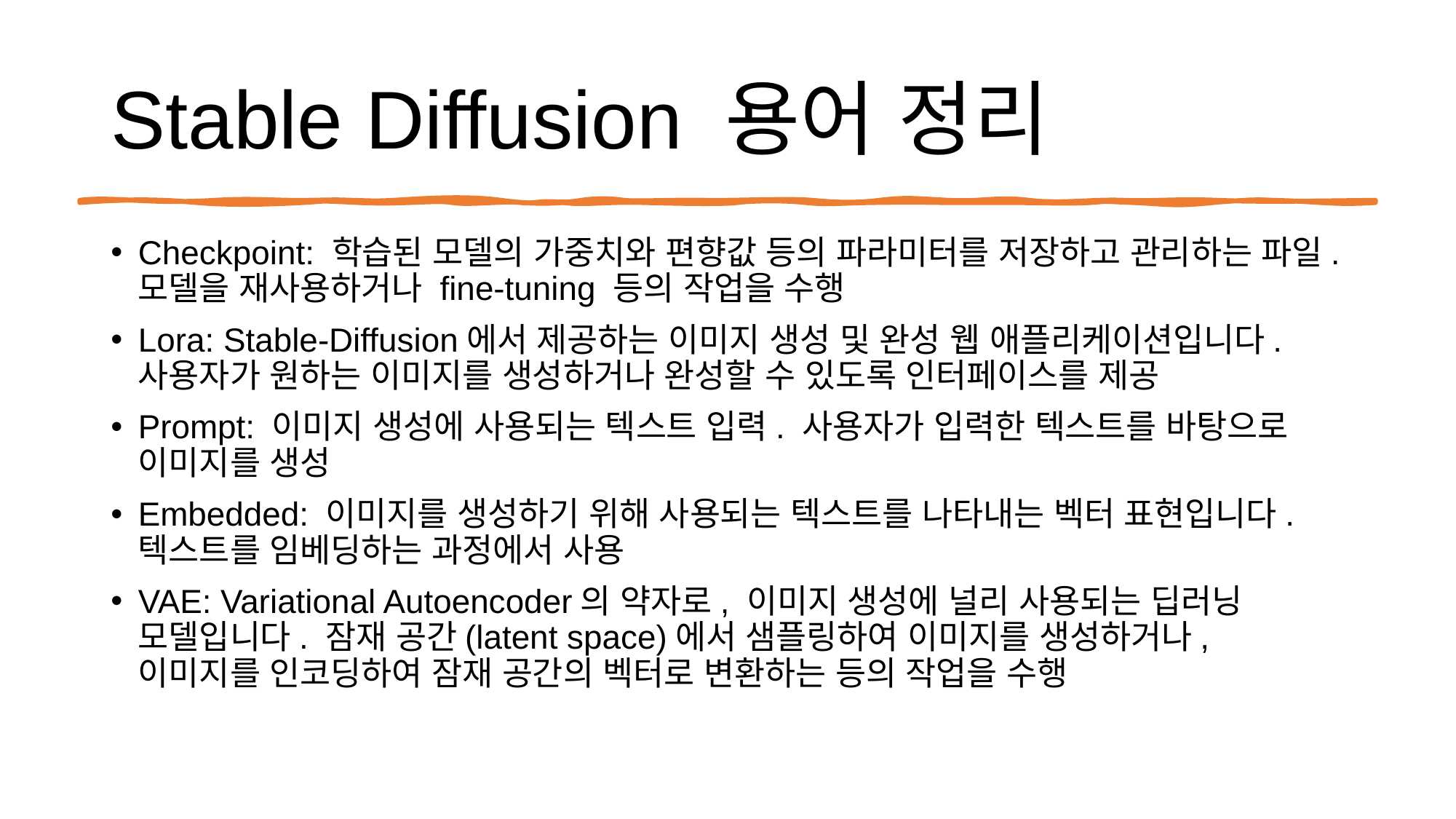

# Stable Diffusion 용어 정리

Checkpoint: 학습된 모델의 가중치와 편향값 등의 파라미터를 저장하고 관리하는 파일. 모델을 재사용하거나 fine-tuning 등의 작업을 수행
Lora: Stable-Diffusion에서 제공하는 이미지 생성 및 완성 웹 애플리케이션입니다. 사용자가 원하는 이미지를 생성하거나 완성할 수 있도록 인터페이스를 제공
Prompt: 이미지 생성에 사용되는 텍스트 입력. 사용자가 입력한 텍스트를 바탕으로 이미지를 생성
Embedded: 이미지를 생성하기 위해 사용되는 텍스트를 나타내는 벡터 표현입니다. 텍스트를 임베딩하는 과정에서 사용
VAE: Variational Autoencoder의 약자로, 이미지 생성에 널리 사용되는 딥러닝 모델입니다. 잠재 공간(latent space)에서 샘플링하여 이미지를 생성하거나, 이미지를 인코딩하여 잠재 공간의 벡터로 변환하는 등의 작업을 수행